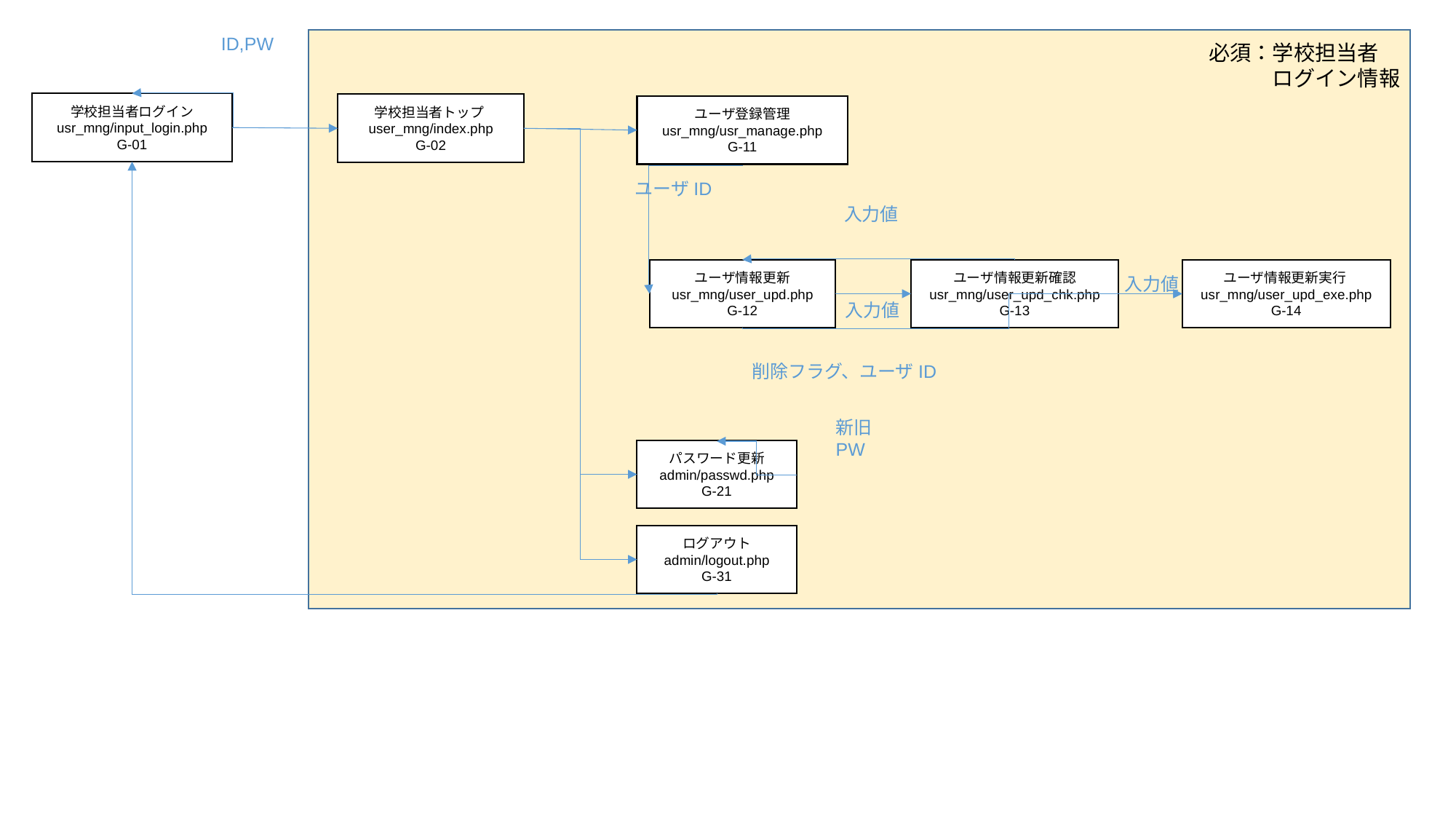

ID,PW

必須：学校担当者
　　　ログイン情報
学校担当者ログイン
usr_mng/input_login.php
G-01
学校担当者トップuser_mng/index.php
G-02
ユーザ登録管理
usr_mng/usr_manage.php
G-11
ユーザID
入力値
ユーザ情報更新
usr_mng/user_upd.php
G-12
ユーザ情報更新確認
usr_mng/user_upd_chk.php
G-13
ユーザ情報更新実行usr_mng/user_upd_exe.php
G-14
入力値
入力値
削除フラグ、ユーザID
新旧
PW
パスワード更新
admin/passwd.php
G-21
ログアウト
admin/logout.php
G-31